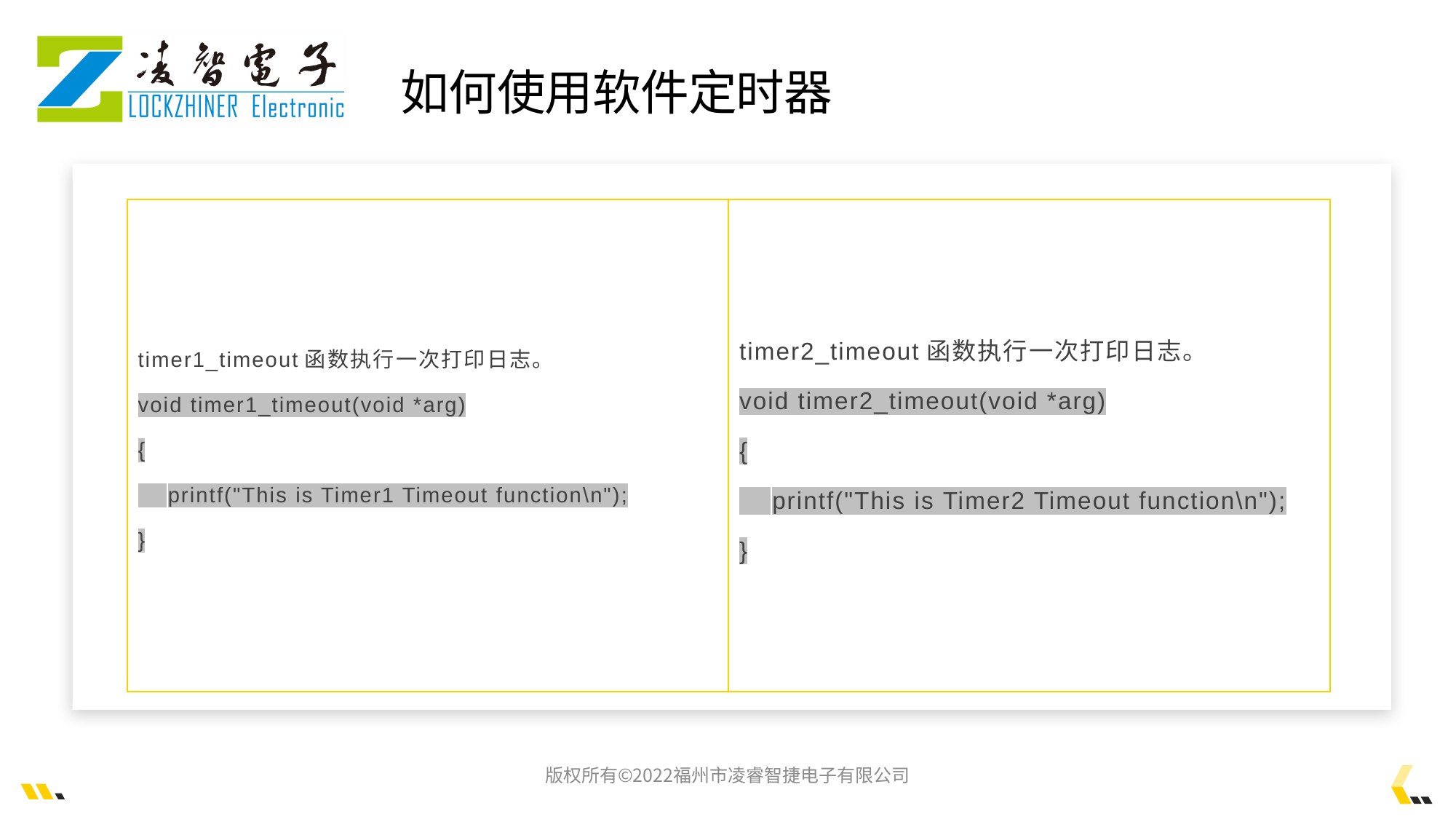

如何使用软件定时器

timer1_timeout函数执行一次打印日志。
void timer1_timeout(void *arg)
{
    printf("This is Timer1 Timeout function\n");
}
timer2_timeout函数执行一次打印日志。
void timer2_timeout(void *arg)
{
    printf("This is Timer2 Timeout function\n");
}
版权所有©2022福州市凌睿智捷电子有限公司
12